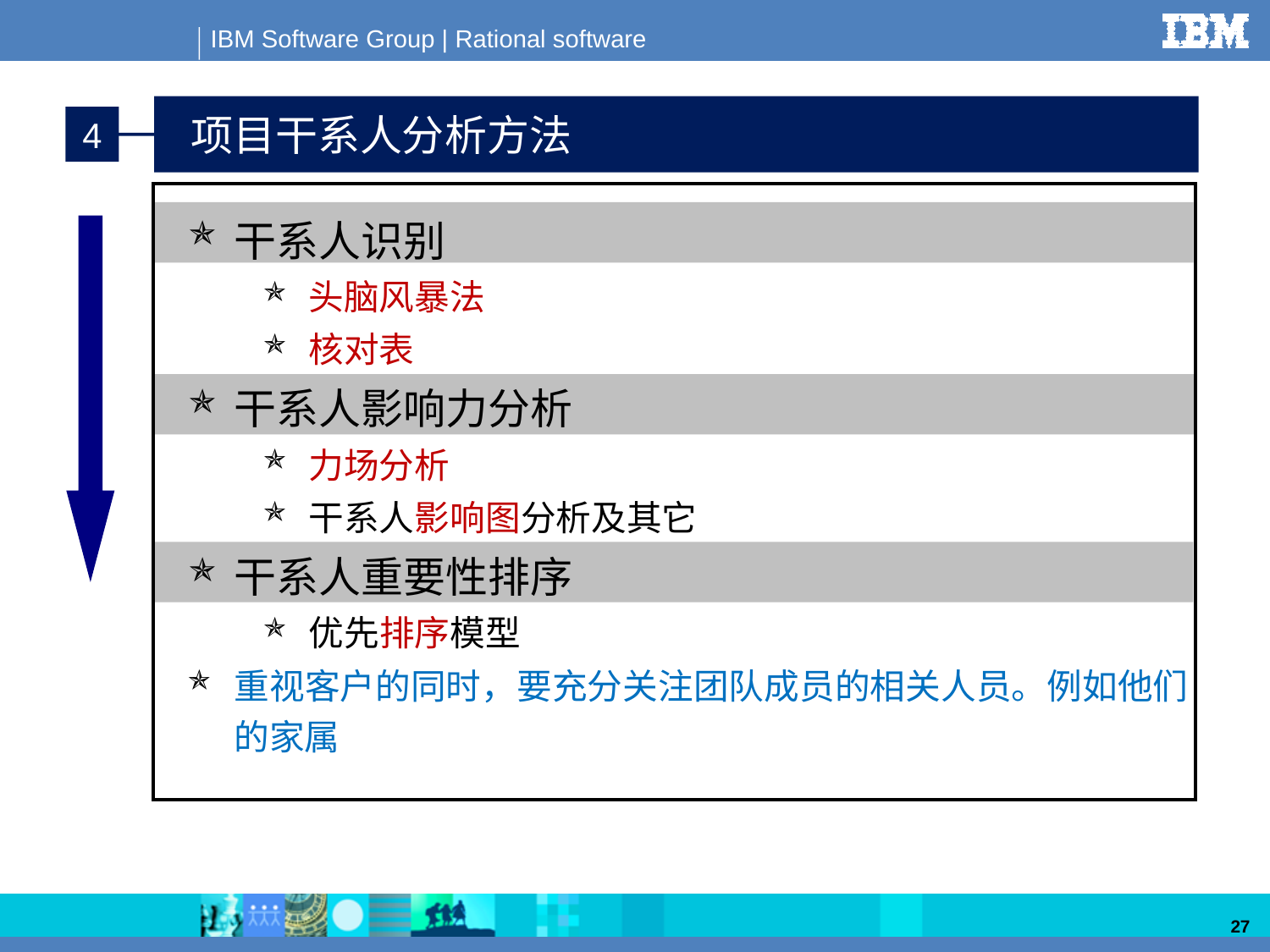

项目干系人分析方法
4

干系人识别
头脑风暴法
核对表
干系人影响力分析
力场分析
干系人影响图分析及其它
干系人重要性排序
优先排序模型
重视客户的同时，要充分关注团队成员的相关人员。例如他们的家属

27